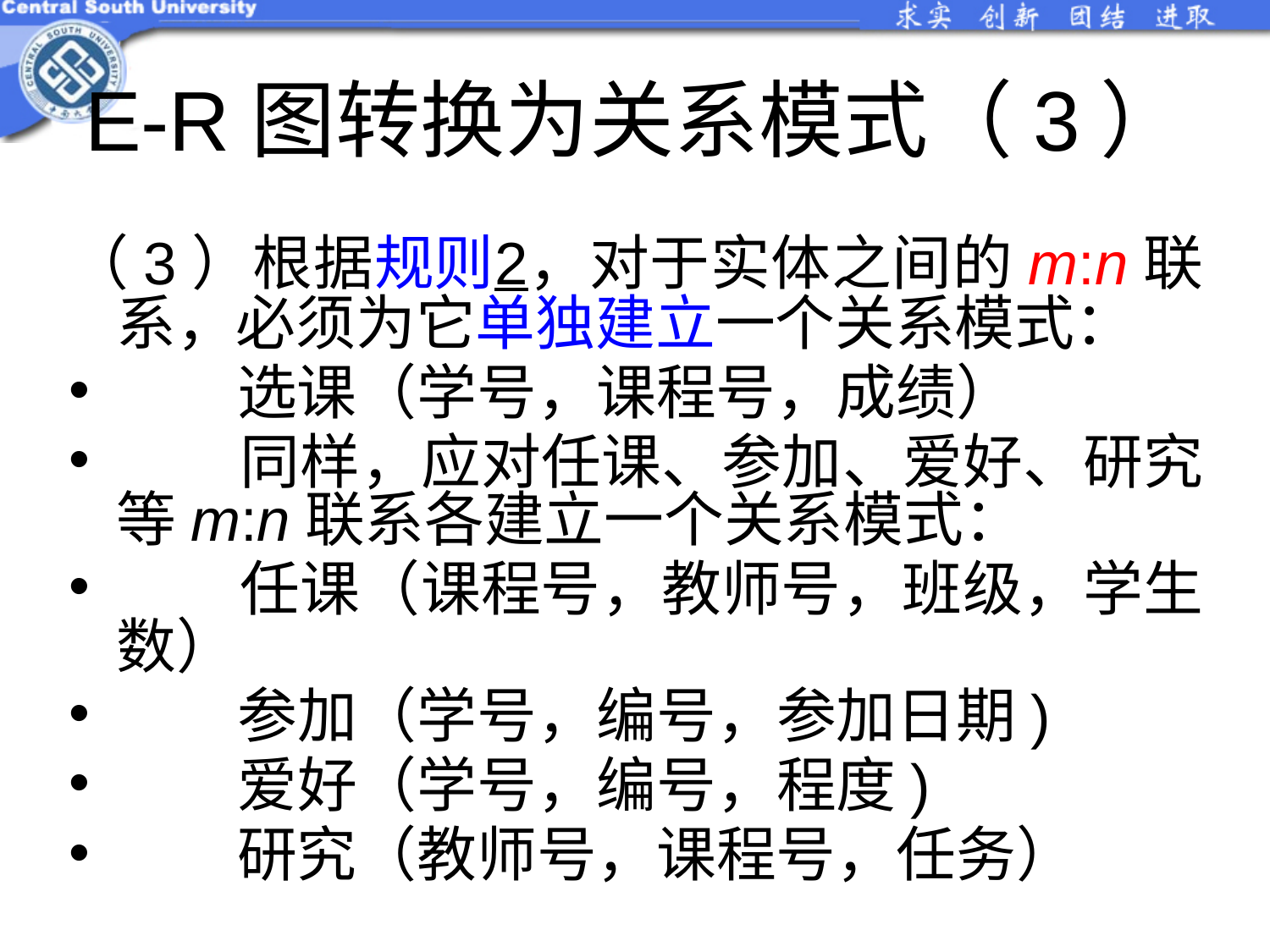

# E-R图转换为关系模式（3）
（3）根据规则2，对于实体之间的m:n联系，必须为它单独建立一个关系模式：
        选课（学号，课程号，成绩）
        同样，应对任课、参加、爱好、研究等m:n联系各建立一个关系模式：
        任课（课程号，教师号，班级，学生数）
        参加（学号，编号，参加日期)
        爱好（学号，编号，程度)
        研究（教师号，课程号，任务）